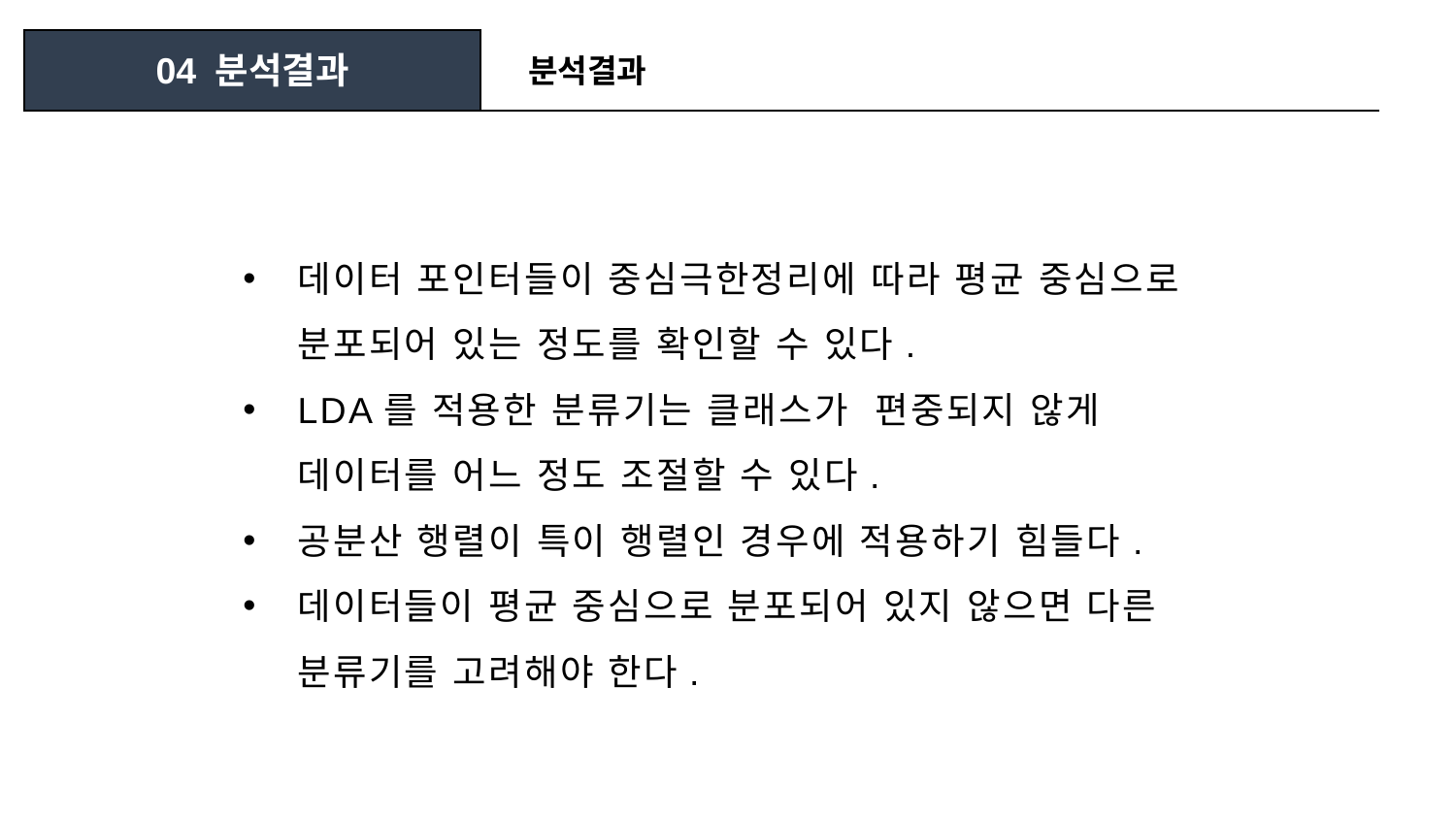

01 이론설명
04 분석결과
분석결과
데이터 포인터들이 중심극한정리에 따라 평균 중심으로 분포되어 있는 정도를 확인할 수 있다.
LDA를 적용한 분류기는 클래스가  편중되지 않게 데이터를 어느 정도 조절할 수 있다.
공분산 행렬이 특이 행렬인 경우에 적용하기 힘들다.
데이터들이 평균 중심으로 분포되어 있지 않으면 다른 분류기를 고려해야 한다.